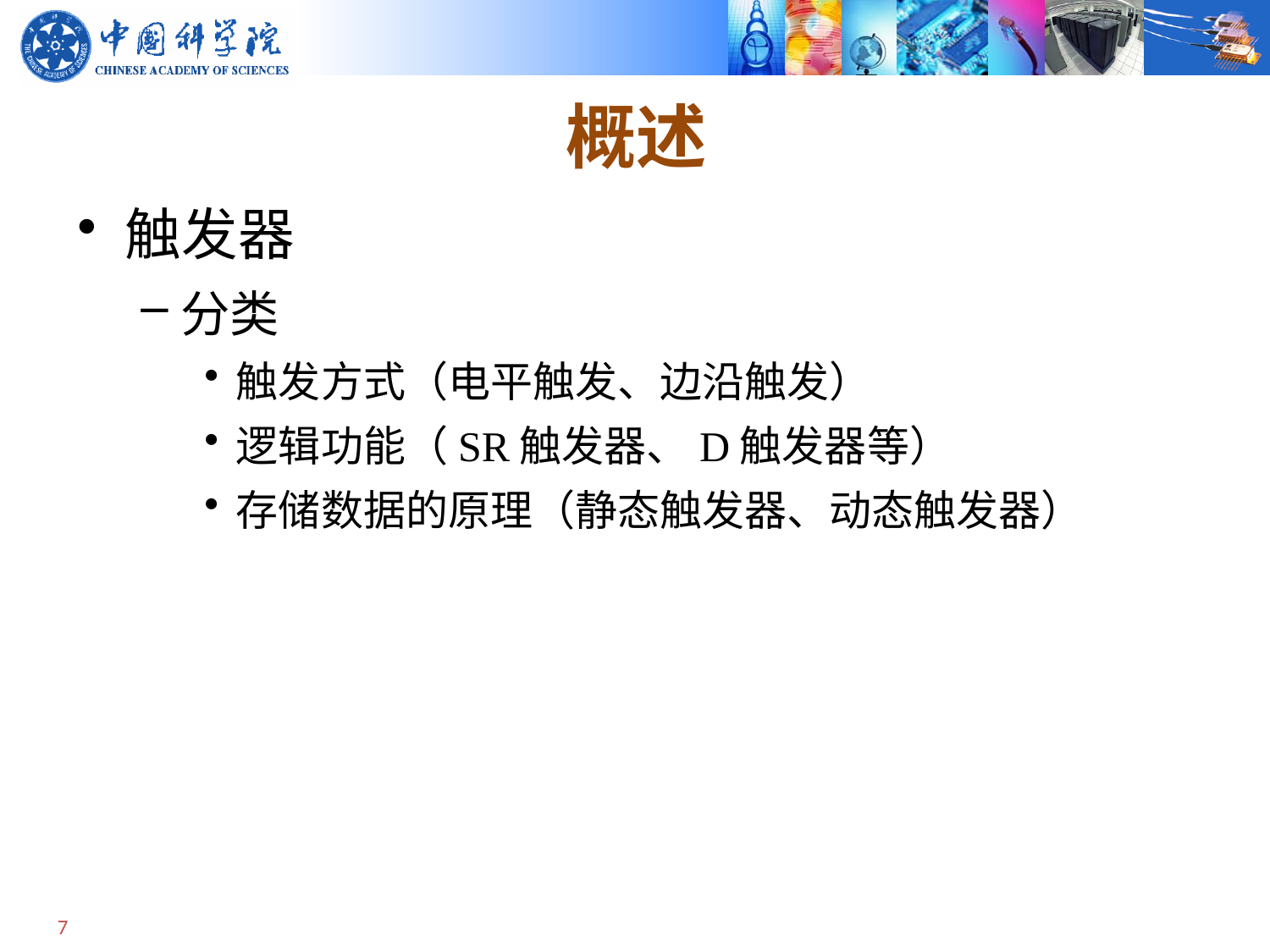

# 概述
触发器
分类
触发方式（电平触发、边沿触发）
逻辑功能（SR触发器、D触发器等）
存储数据的原理（静态触发器、动态触发器）